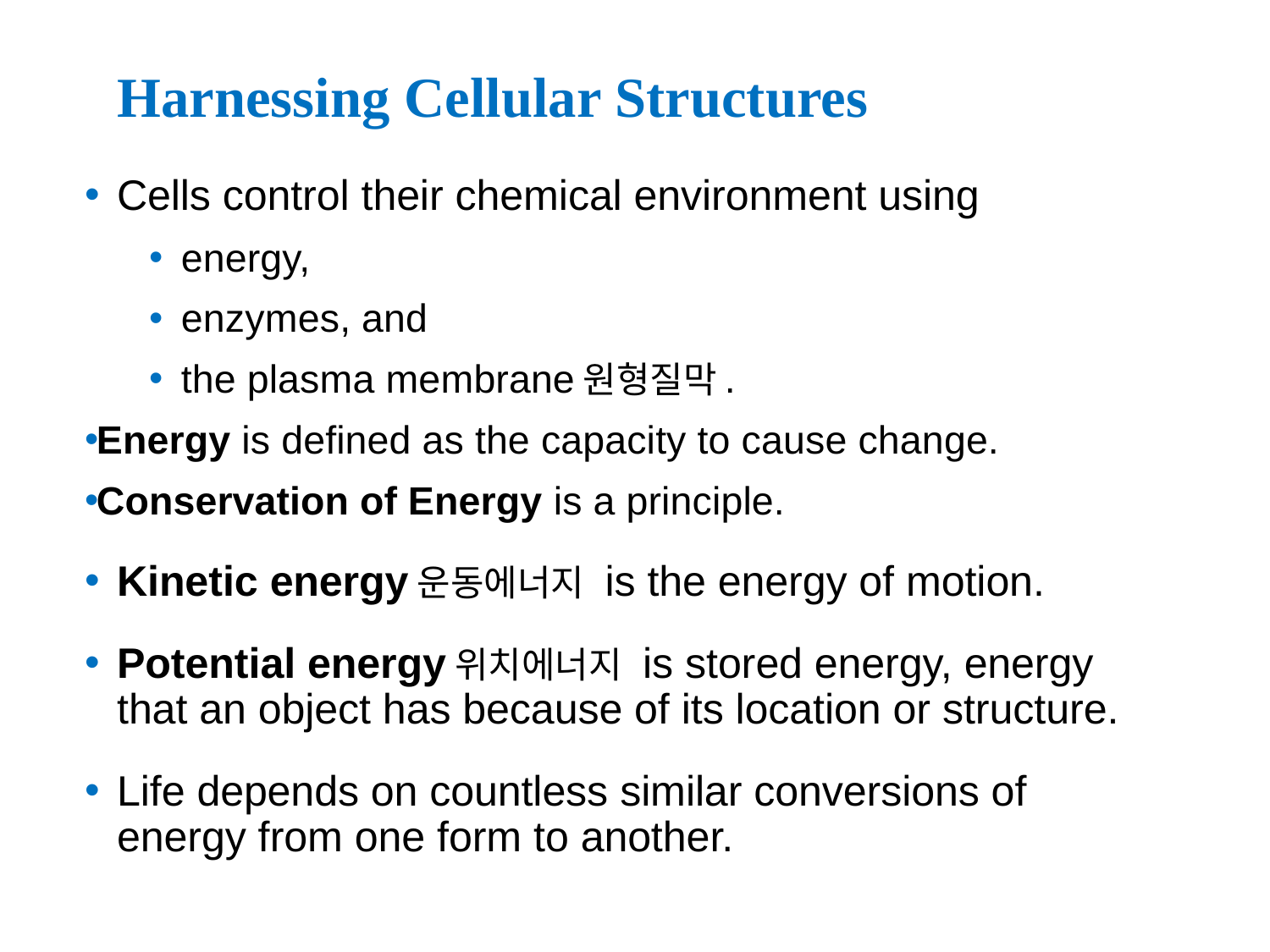

# Harnessing Cellular Structures
Cells control their chemical environment using
energy,
enzymes, and
the plasma membrane원형질막.
Energy is defined as the capacity to cause change.
Conservation of Energy is a principle.
Kinetic energy운동에너지 is the energy of motion.
Potential energy위치에너지 is stored energy, energy that an object has because of its location or structure.
Life depends on countless similar conversions of energy from one form to another.